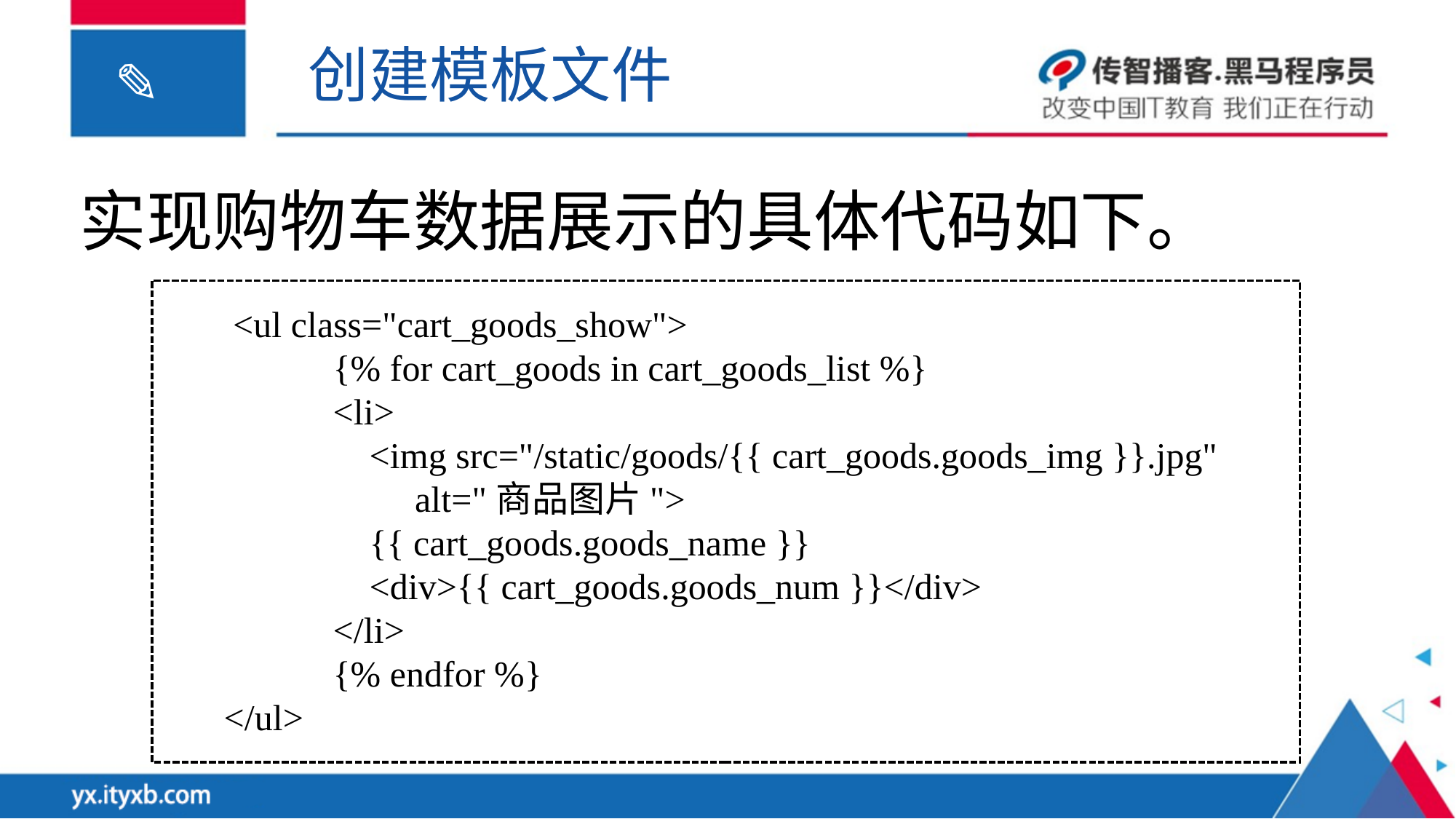

创建模板文件
实现购物车数据展示的具体代码如下。

 <ul class="cart_goods_show">
            {% for cart_goods in cart_goods_list %}
            <li>
                <img src="/static/goods/{{ cart_goods.goods_img }}.jpg"
                     alt="商品图片">
                {{ cart_goods.goods_name }}
                <div>{{ cart_goods.goods_num }}</div>
            </li>
            {% endfor %}
</ul>